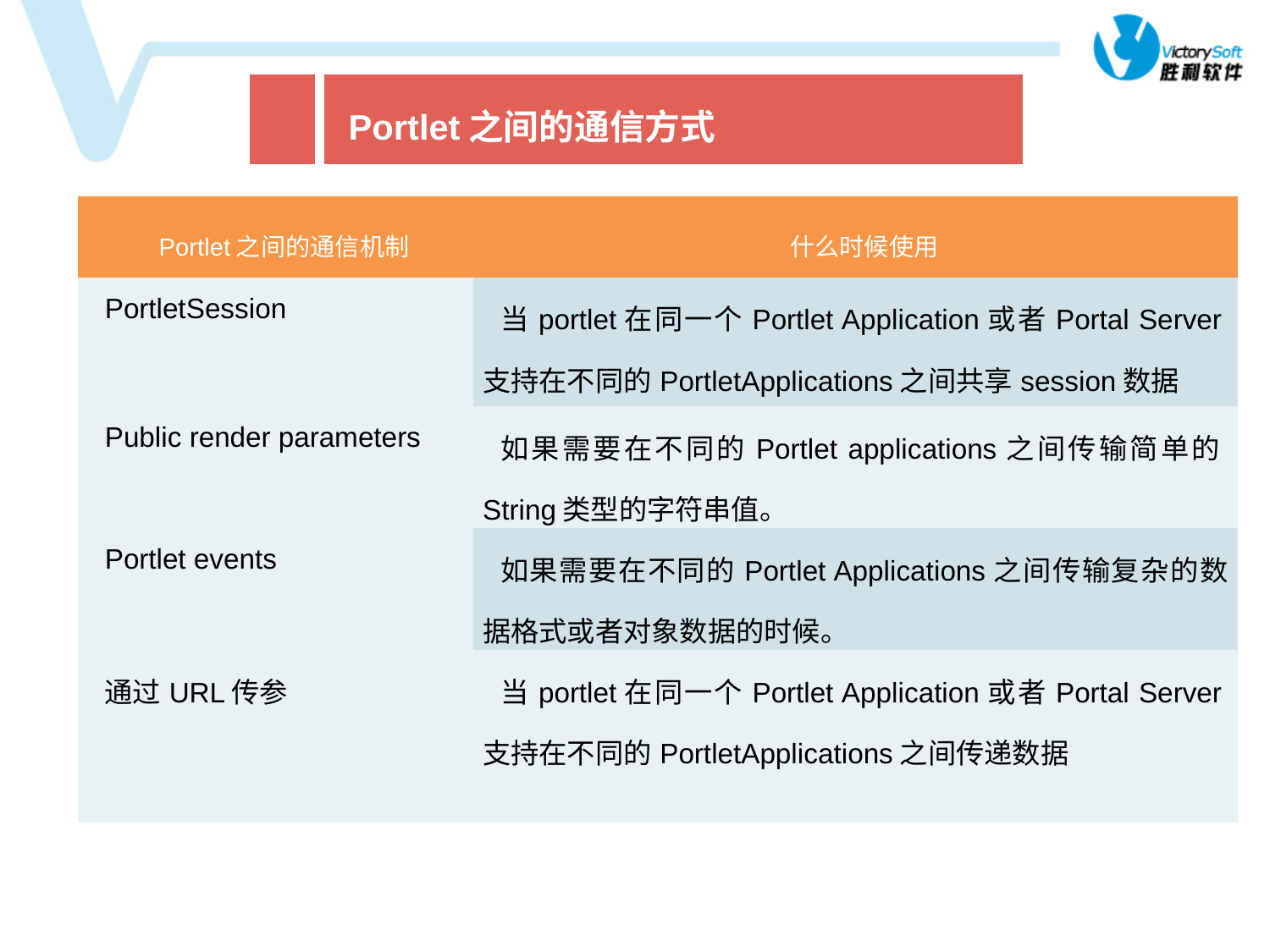

|  | Portlet之间的通信方式 |
| --- | --- |

| Portlet之间的通信机制 | 什么时候使用 |
| --- | --- |
| PortletSession | 当portlet在同一个Portlet Application或者Portal Server支持在不同的PortletApplications之间共享session数据 |
| Public render parameters | 如果需要在不同的Portlet applications之间传输简单的String类型的字符串值。 |
| Portlet events | 如果需要在不同的Portlet Applications之间传输复杂的数据格式或者对象数据的时候。 |
| 通过URL传参 | 当portlet在同一个Portlet Application或者Portal Server支持在不同的PortletApplications之间传递数据 |